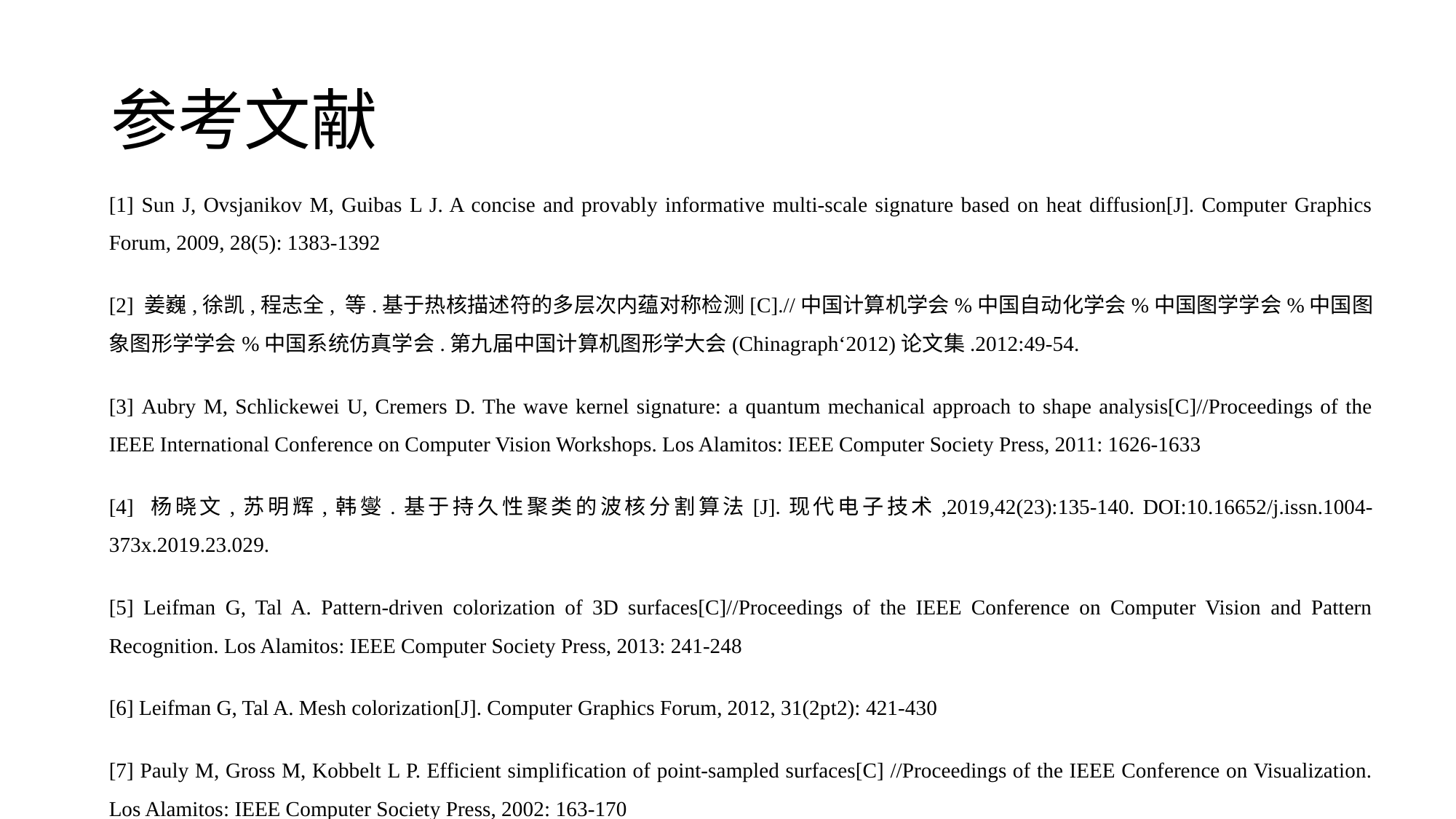

# 参考文献
[1] Sun J, Ovsjanikov M, Guibas L J. A concise and provably informative multi-scale signature based on heat diffusion[J]. Computer Graphics Forum, 2009, 28(5): 1383-1392
[2] 姜巍,徐凯,程志全, 等.基于热核描述符的多层次内蕴对称检测[C].//中国计算机学会%中国自动化学会%中国图学学会%中国图象图形学学会%中国系统仿真学会.第九届中国计算机图形学大会(Chinagraph‘2012)论文集.2012:49-54.
[3] Aubry M, Schlickewei U, Cremers D. The wave kernel signature: a quantum mechanical approach to shape analysis[C]//Proceedings of the IEEE International Conference on Computer Vision Workshops. Los Alamitos: IEEE Computer Society Press, 2011: 1626-1633
[4] 杨晓文,苏明辉,韩燮.基于持久性聚类的波核分割算法[J].现代电子技术,2019,42(23):135-140. DOI:10.16652/j.issn.1004-373x.2019.23.029.
[5] Leifman G, Tal A. Pattern-driven colorization of 3D surfaces[C]//Proceedings of the IEEE Conference on Computer Vision and Pattern Recognition. Los Alamitos: IEEE Computer Society Press, 2013: 241-248
[6] Leifman G, Tal A. Mesh colorization[J]. Computer Graphics Forum, 2012, 31(2pt2): 421-430
[7] Pauly M, Gross M, Kobbelt L P. Efficient simplification of point-sampled surfaces[C] //Proceedings of the IEEE Conference on Visualization. Los Alamitos: IEEE Computer Society Press, 2002: 163-170